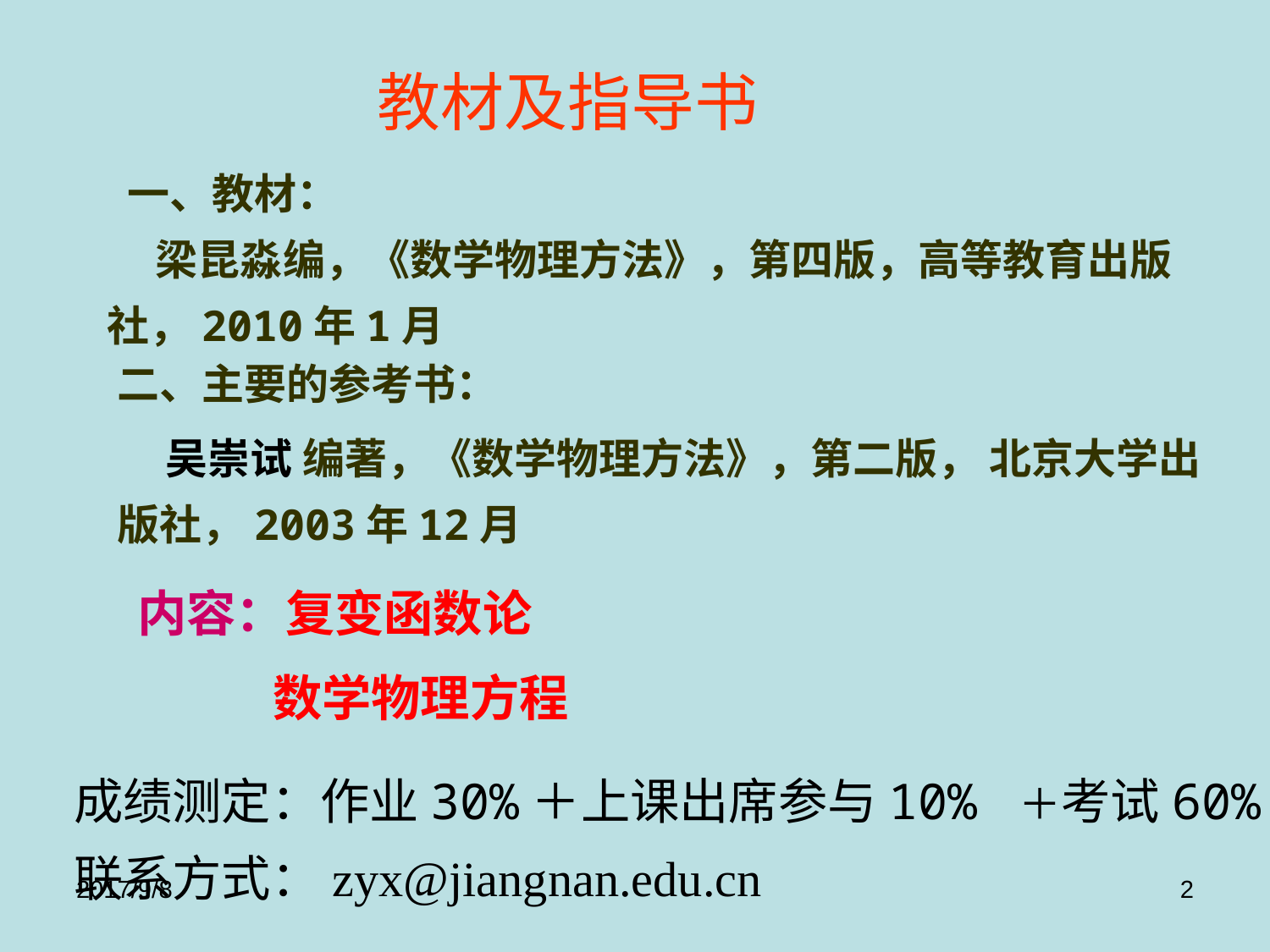

教材及指导书
 一、教材：
    梁昆淼编，《数学物理方法》，第四版，高等教育出版社，2010年1月
二、主要的参考书：
    吴崇试 编著，《数学物理方法》，第二版， 北京大学出版社，2003年12月
内容：复变函数论
           数学物理方程
成绩测定：作业30%＋上课出席参与10% ＋考试60%
联系方式：zyx@jiangnan.edu.cn
2017/9/8
2